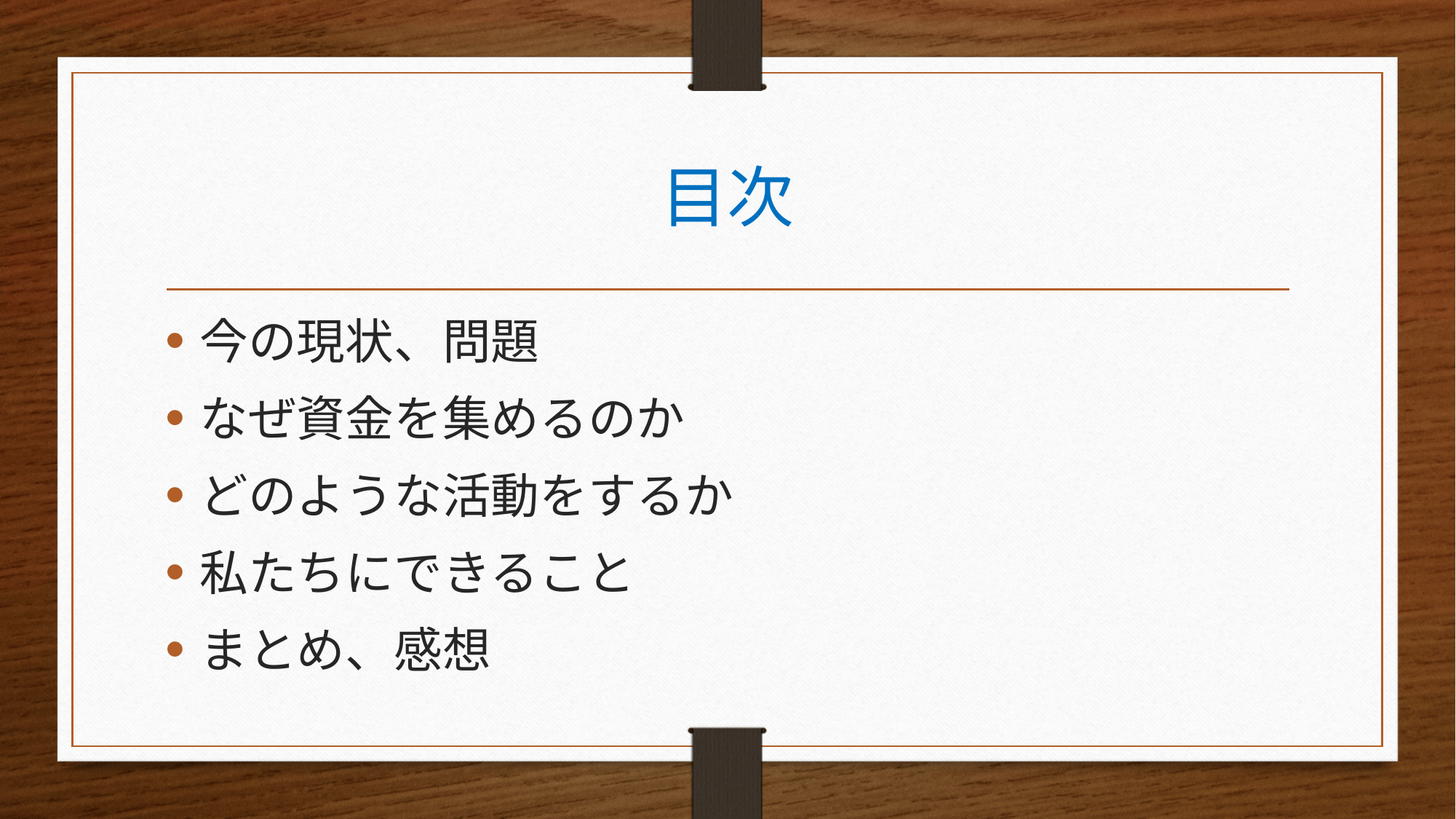

# 目次
今の現状、問題
なぜ資金を集めるのか
どのような活動をするか
私たちにできること
まとめ、感想